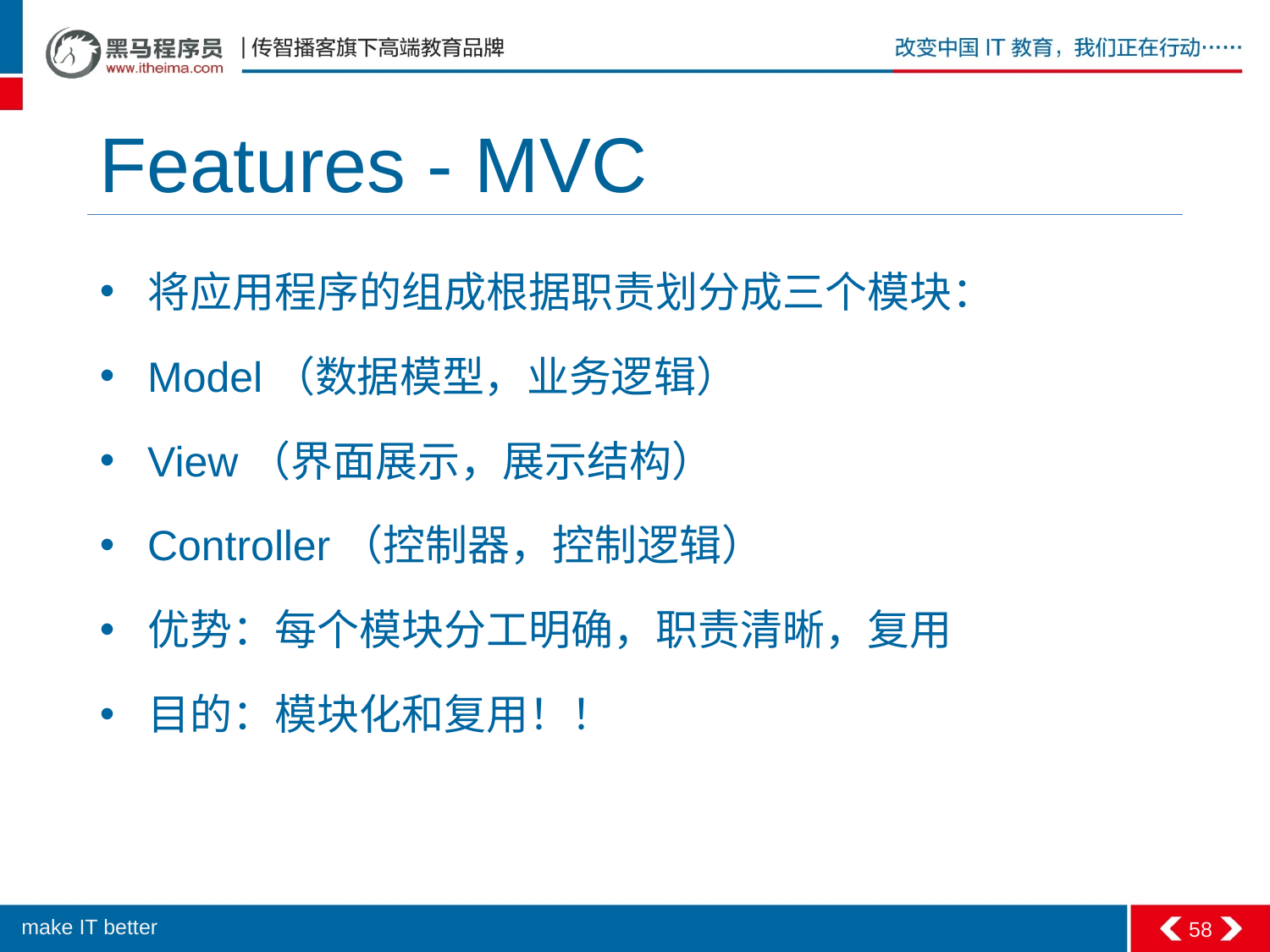

# Features - MVC
将应用程序的组成根据职责划分成三个模块：
Model（数据模型，业务逻辑）
View（界面展示，展示结构）
Controller（控制器，控制逻辑）
优势：每个模块分工明确，职责清晰，复用
目的：模块化和复用！！
58

make IT better